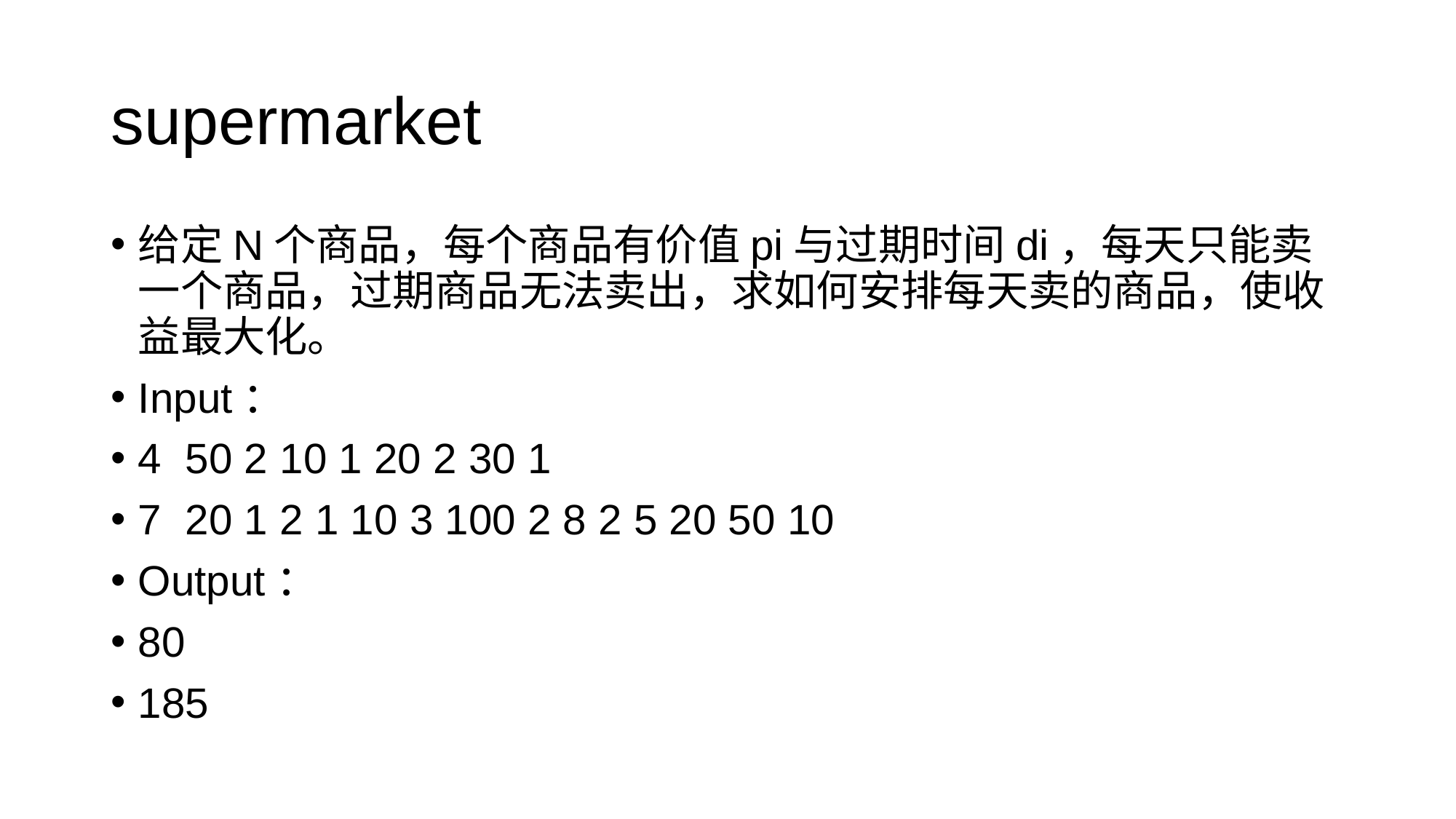

# supermarket
给定N个商品，每个商品有价值pi与过期时间di，每天只能卖一个商品，过期商品无法卖出，求如何安排每天卖的商品，使收益最大化。
Input：
4  50 2 10 1 20 2 30 1
7  20 1 2 1 10 3 100 2 8 2 5 20 50 10
Output：
80
185